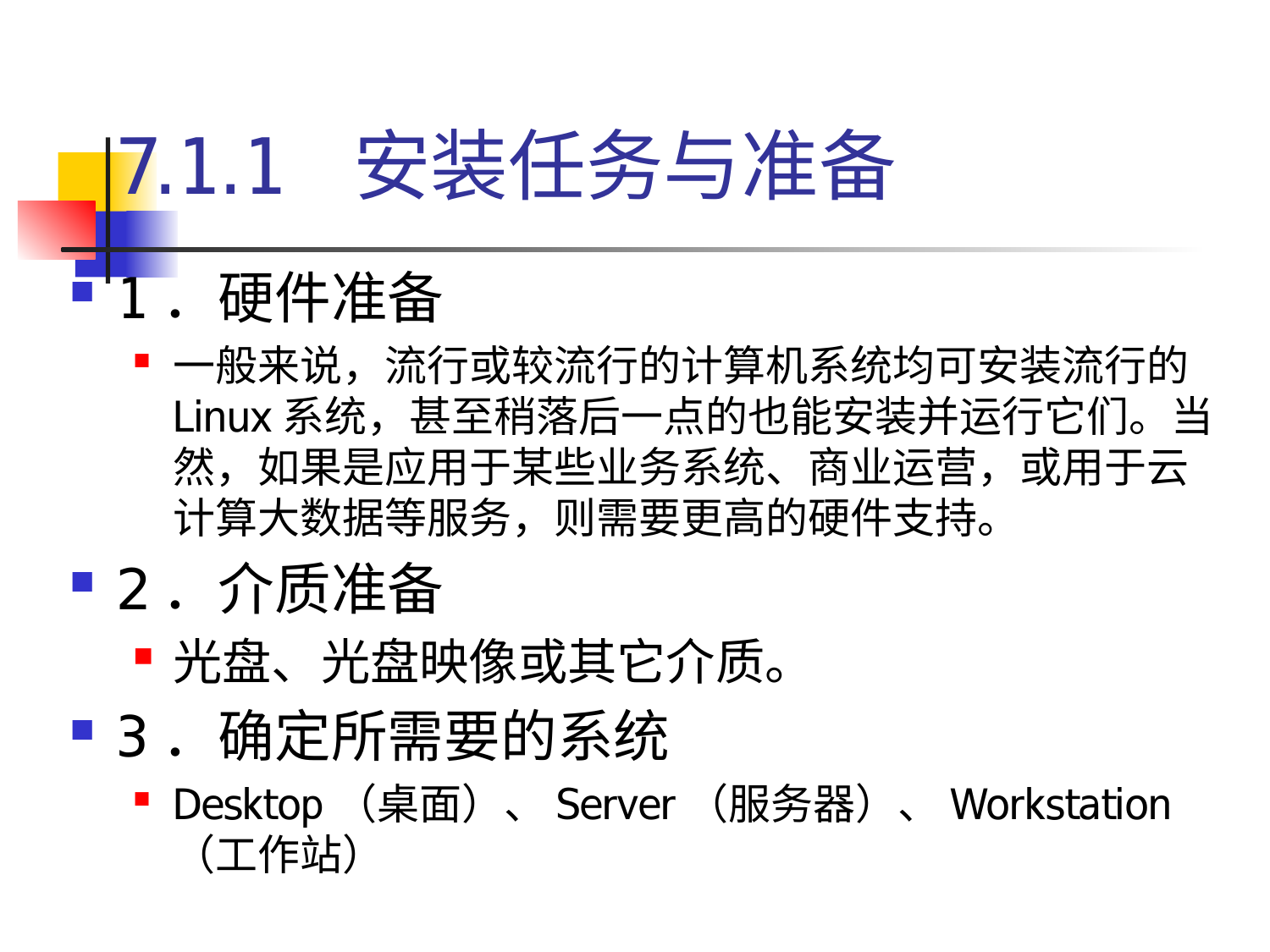

# 7.1.1  安装任务与准备
1．硬件准备
一般来说，流行或较流行的计算机系统均可安装流行的Linux系统，甚至稍落后一点的也能安装并运行它们。当然，如果是应用于某些业务系统、商业运营，或用于云计算大数据等服务，则需要更高的硬件支持。
2．介质准备
光盘、光盘映像或其它介质。
3．确定所需要的系统
Desktop（桌面）、Server（服务器）、Workstation（工作站）